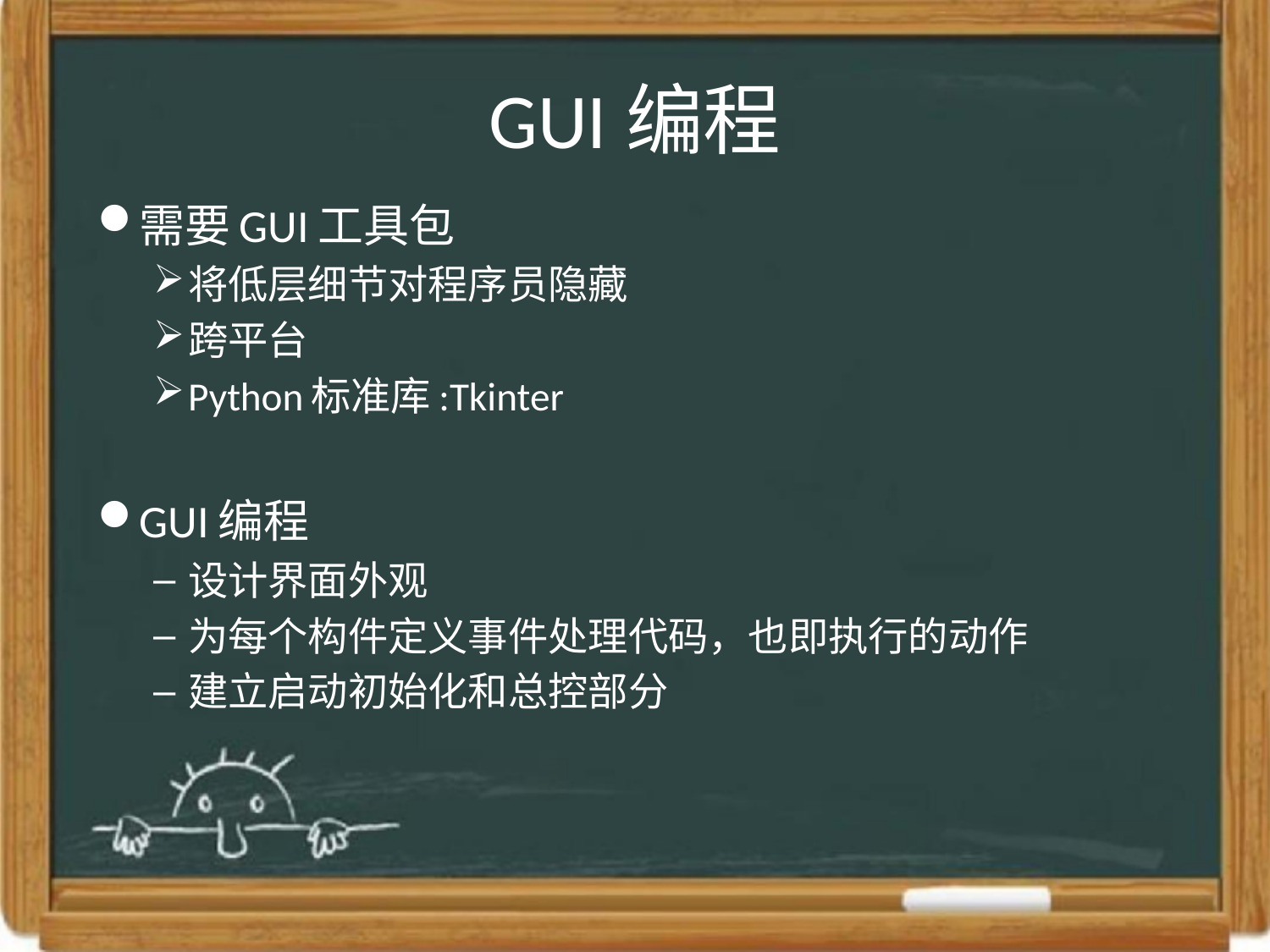

# GUI编程
需要GUI工具包
将低层细节对程序员隐藏
跨平台
Python标准库:Tkinter

GUI编程
设计界面外观
为每个构件定义事件处理代码，也即执行的动作
建立启动初始化和总控部分